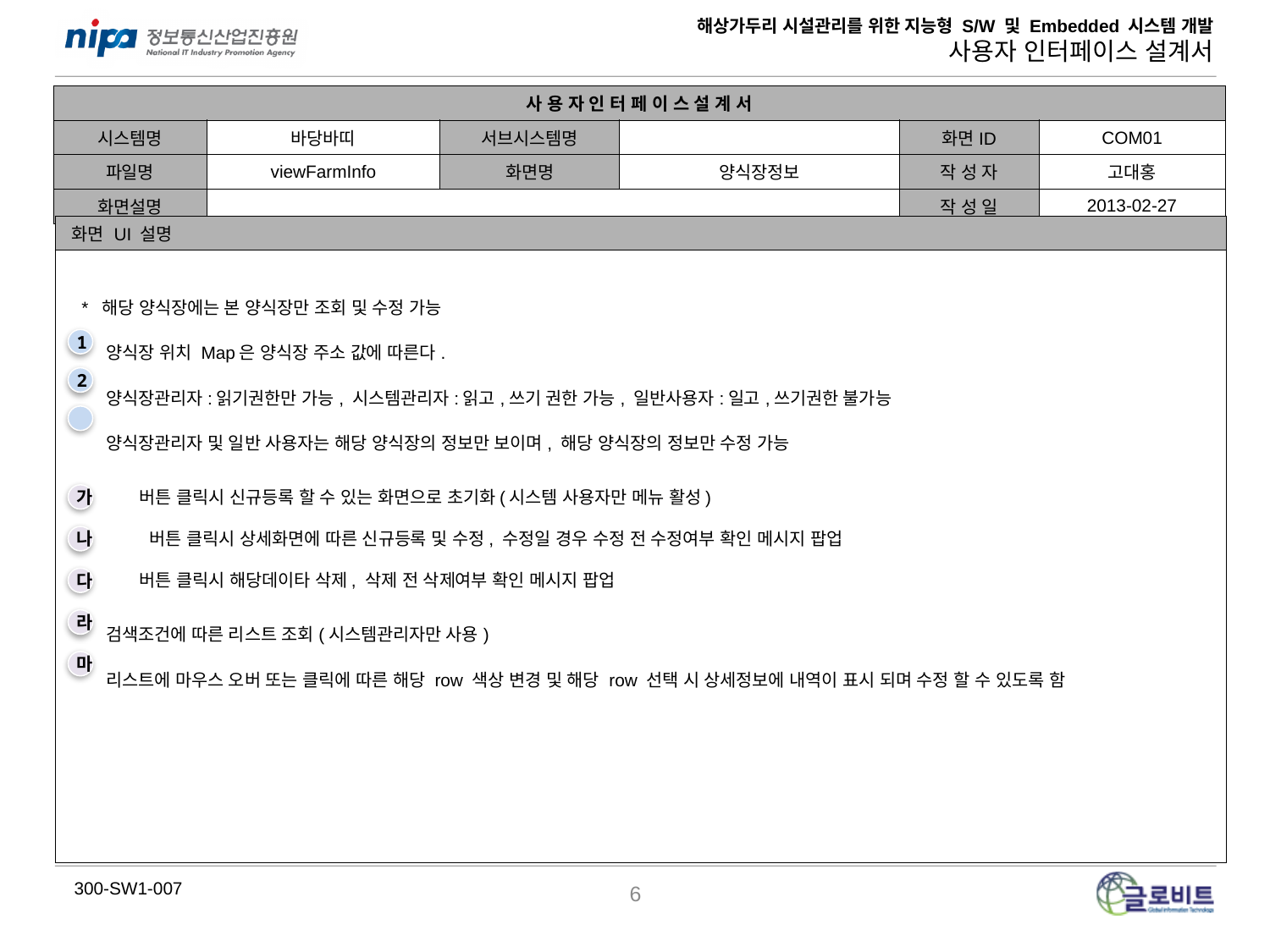

| 사 용 자 인 터 페 이 스 설 계 서 |  |  |  |  |  |
| --- | --- | --- | --- | --- | --- |
| 시스템명 | 바당바띠 | 서브시스템명 |  | 화면ID | COM01 |
| 파일명 | viewFarmInfo | 화면명 | 양식장정보 | 작 성 자 | 고대홍 |
| 화면설명 |  |  |  | 작 성 일 | 2013-02-27 |
| 화면 UI 설명 |
| --- |
| \* 해당 양식장에는 본 양식장만 조회 및 수정 가능 양식장 위치 Map은 양식장 주소 값에 따른다. 양식장관리자:읽기권한만 가능, 시스템관리자:읽고,쓰기 권한 가능, 일반사용자:일고,쓰기권한 불가능 양식장관리자 및 일반 사용자는 해당 양식장의 정보만 보이며, 해당 양식장의 정보만 수정 가능 검색조건에 따른 리스트 조회(시스템관리자만 사용) 리스트에 마우스 오버 또는 클릭에 따른 해당 row 색상 변경 및 해당 row 선택 시 상세정보에 내역이 표시 되며 수정 할 수 있도록 함 |
1
2

버튼 클릭시 신규등록 할 수 있는 화면으로 초기화(시스템 사용자만 메뉴 활성)
가
버튼 클릭시 상세화면에 따른 신규등록 및 수정, 수정일 경우 수정 전 수정여부 확인 메시지 팝업
나
버튼 클릭시 해당데이타 삭제, 삭제 전 삭제여부 확인 메시지 팝업
다
라
마